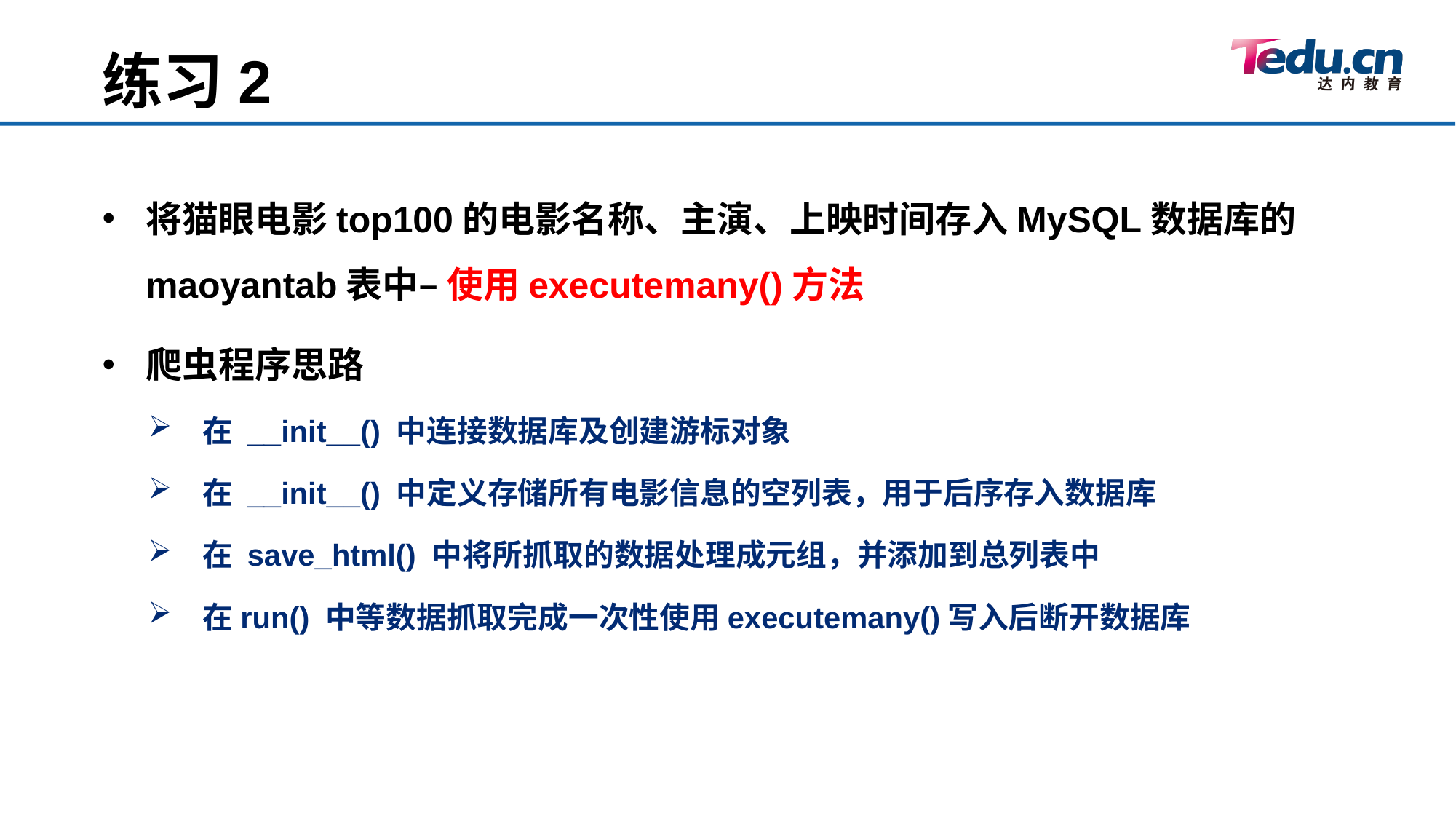

练习2
将猫眼电影top100的电影名称、主演、上映时间存入MySQL数据库的maoyantab表中– 使用executemany()方法
爬虫程序思路
在 __init__() 中连接数据库及创建游标对象
在 __init__() 中定义存储所有电影信息的空列表，用于后序存入数据库
在 save_html() 中将所抓取的数据处理成元组，并添加到总列表中
在run() 中等数据抓取完成一次性使用executemany()写入后断开数据库